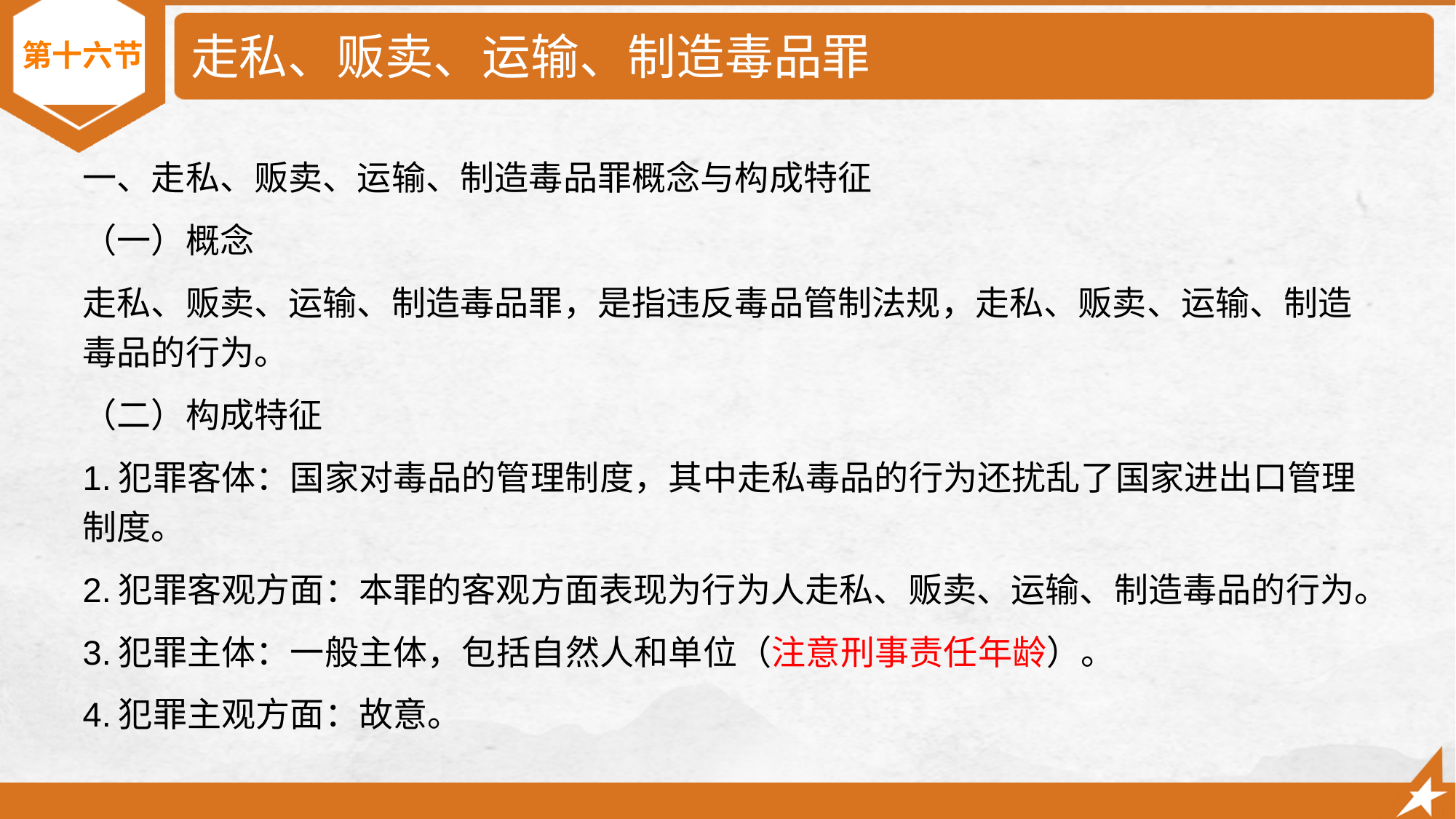

# 走私、贩卖、运输、制造毒品罪
第十六节
一、走私、贩卖、运输、制造毒品罪概念与构成特征
（一）概念
走私、贩卖、运输、制造毒品罪，是指违反毒品管制法规，走私、贩卖、运输、制造毒品的行为。
（二）构成特征
1.犯罪客体：国家对毒品的管理制度，其中走私毒品的行为还扰乱了国家进出口管理制度。
2.犯罪客观方面：本罪的客观方面表现为行为人走私、贩卖、运输、制造毒品的行为。
3.犯罪主体：一般主体，包括自然人和单位（注意刑事责任年龄）。
4.犯罪主观方面：故意。